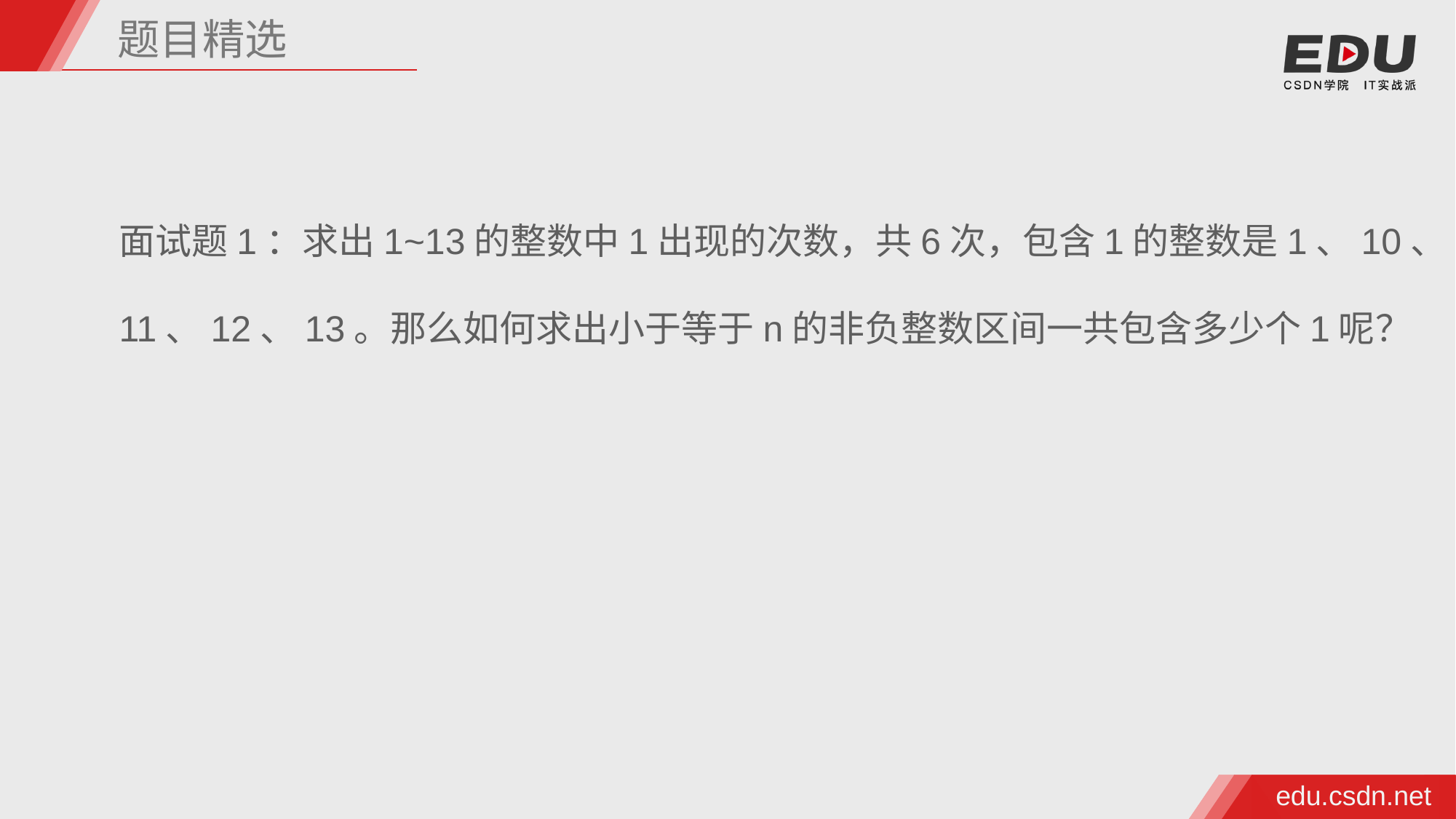

题目精选
面试题1：求出1~13的整数中1出现的次数，共6次，包含1的整数是1、10、11、12、13。那么如何求出小于等于n的非负整数区间一共包含多少个1呢？
edu.csdn.net